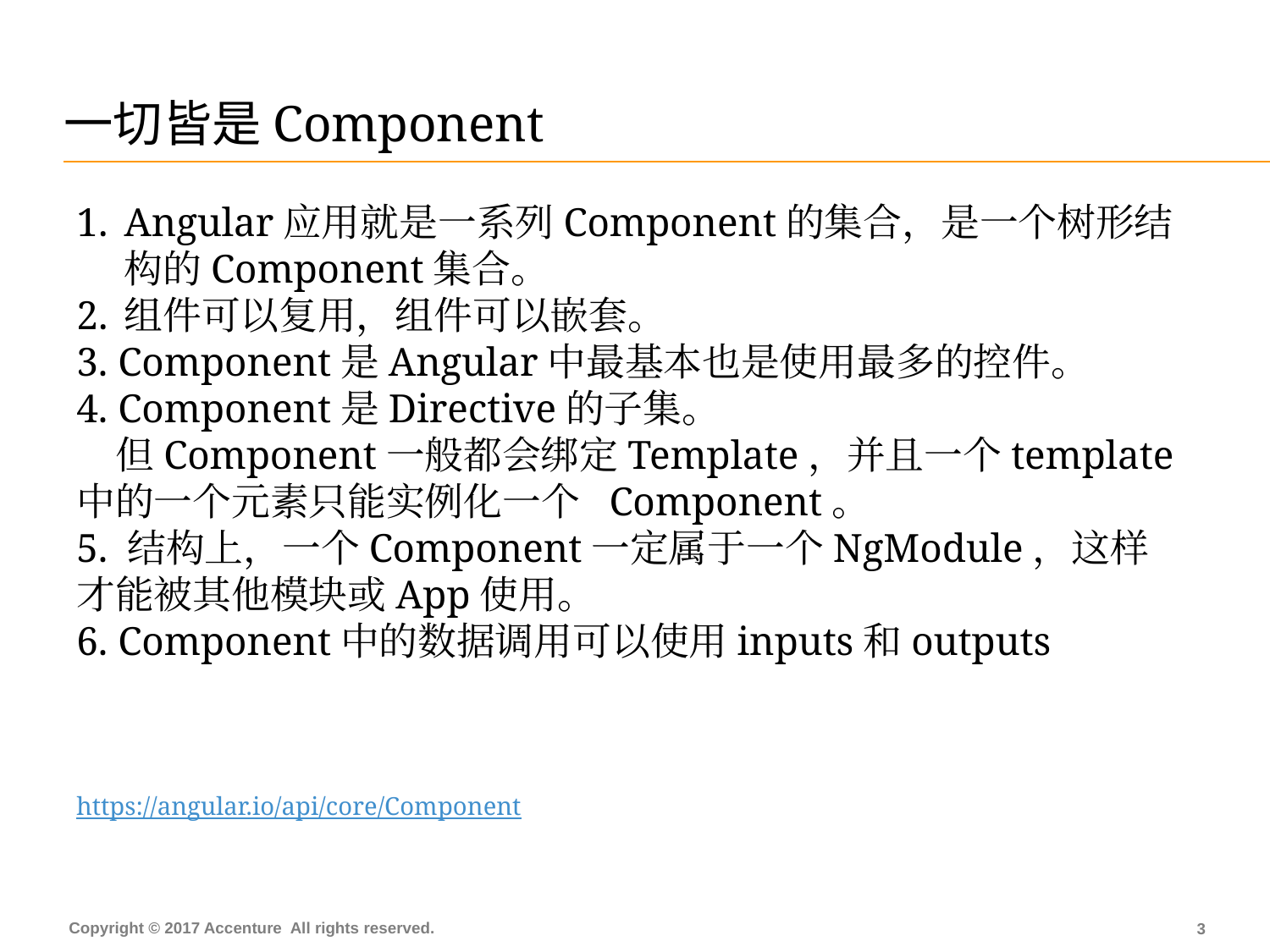

# 一切皆是Component

Angular应用就是一系列Component的集合，是一个树形结构的Component集合。
组件可以复用，组件可以嵌套。
3. Component是Angular中最基本也是使用最多的控件。
4. Component是Directive的子集。
   但Component一般都会绑定Template，并且一个template中的一个元素只能实例化一个  Component。
5. 结构上，一个Component一定属于一个NgModule，这样才能被其他模块或App使用。
6. Component中的数据调用可以使用inputs和outputs

https://angular.io/api/core/Component

3
Copyright © 2017 Accenture  All rights reserved.